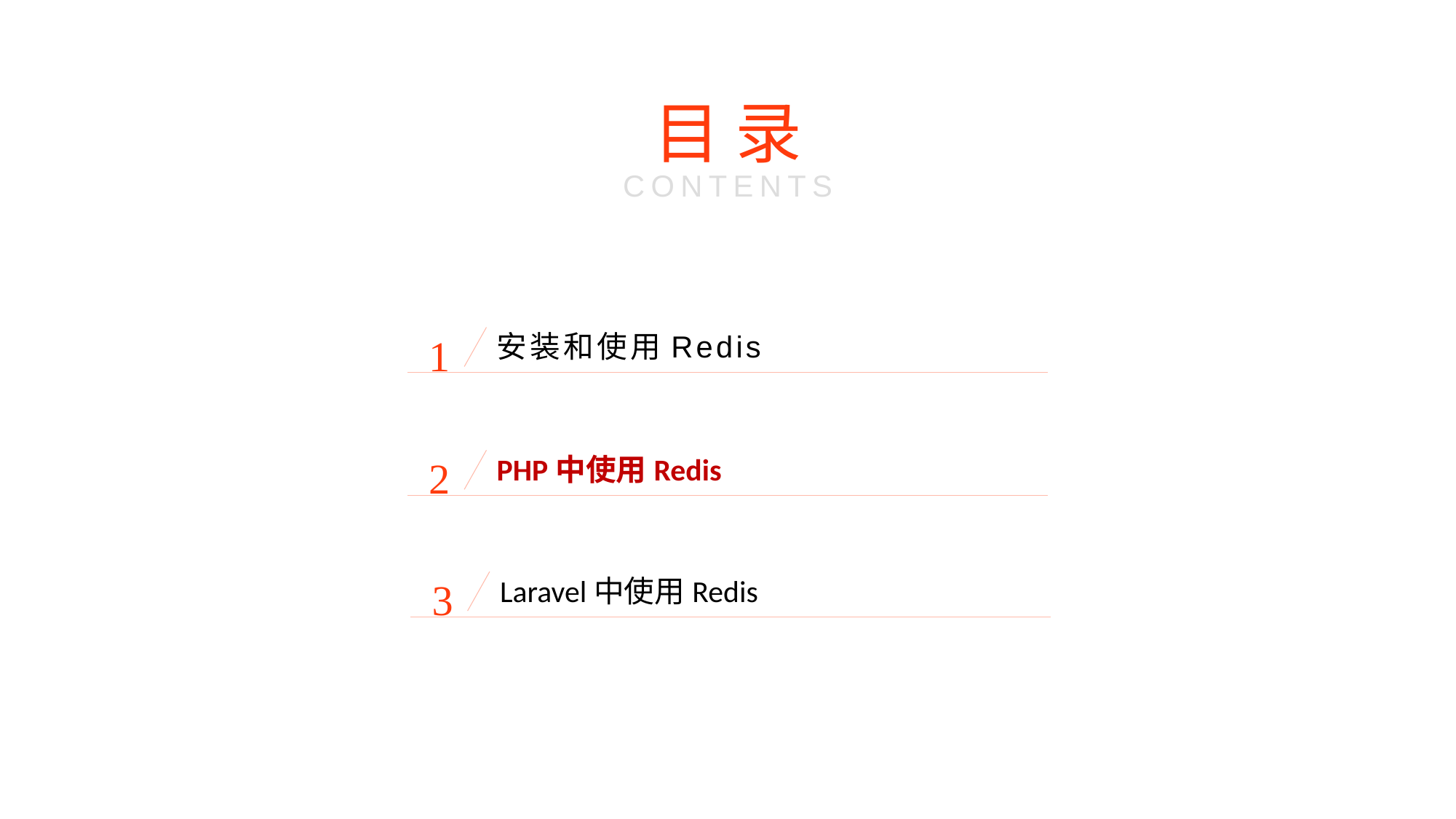

目 录
CONTENTS
1
安装和使用Redis
2
PHP中使用Redis
3
Laravel中使用Redis